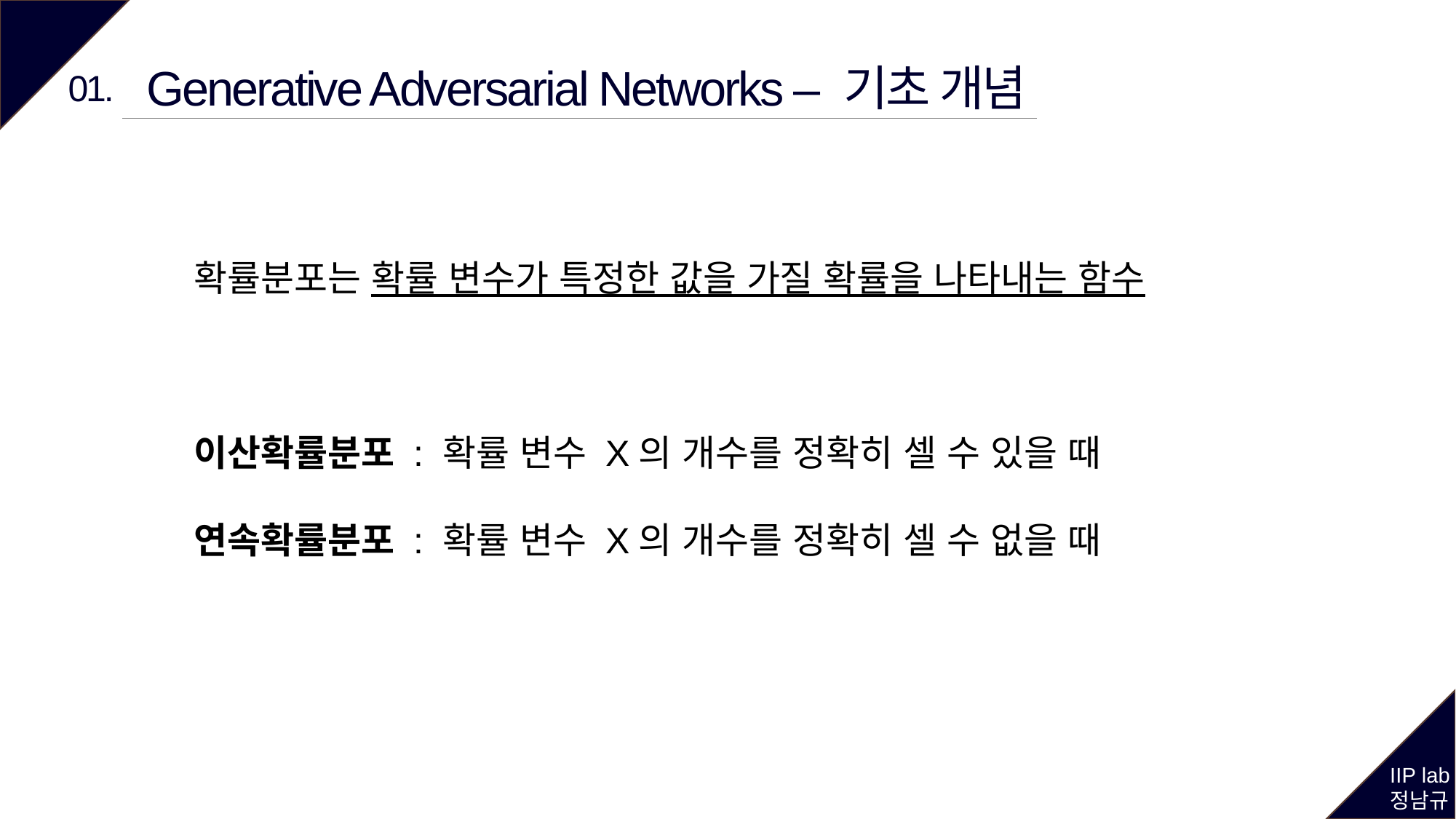

Generative Adversarial Networks – 기초 개념
01.
확률분포는 확률 변수가 특정한 값을 가질 확률을 나타내는 함수

이산확률분포 : 확률 변수 X의 개수를 정확히 셀 수 있을 때

연속확률분포 : 확률 변수 X의 개수를 정확히 셀 수 없을 때
IIP lab
정남규